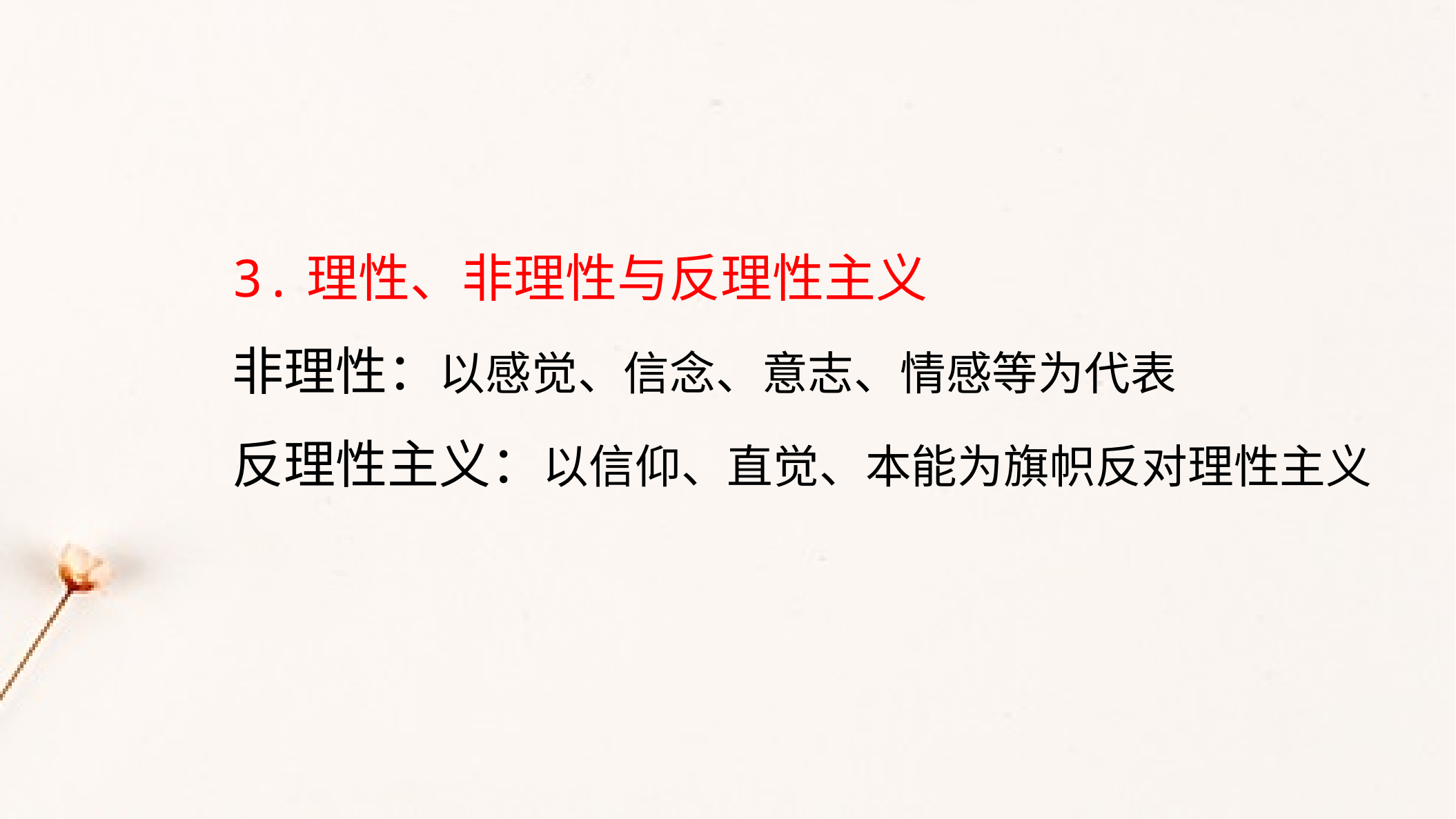

3.理性、非理性与反理性主义
非理性：以感觉、信念、意志、情感等为代表
反理性主义：以信仰、直觉、本能为旗帜反对理性主义